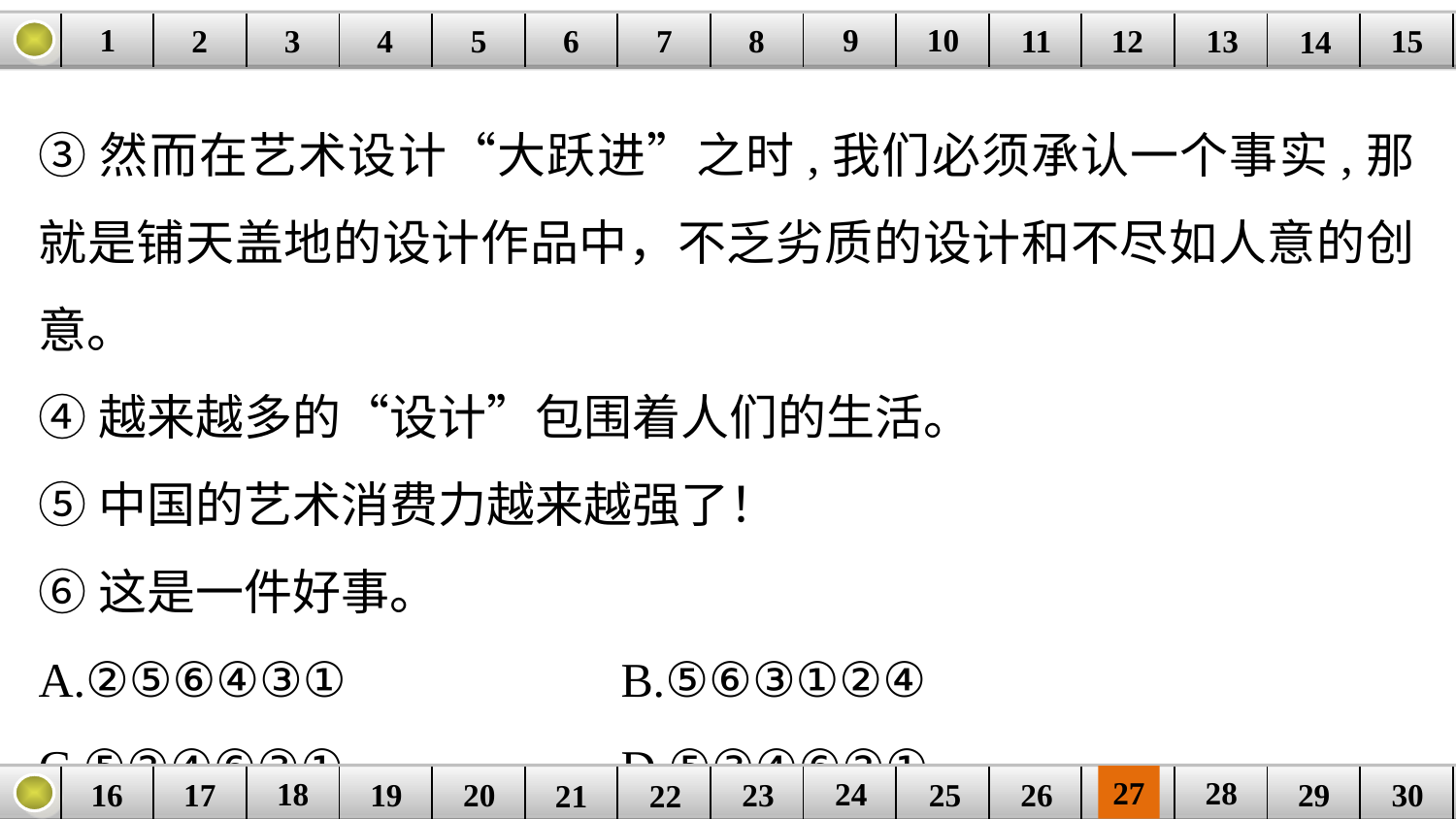

9
10
1
3
4
5
6
8
11
2
12
15
|  |  |  |  |  |  |  |  |  |  |  |  |  |  |  |
| --- | --- | --- | --- | --- | --- | --- | --- | --- | --- | --- | --- | --- | --- | --- |
7
13
14

③然而在艺术设计“大跃进”之时,我们必须承认一个事实,那就是铺天盖地的设计作品中，不乏劣质的设计和不尽如人意的创意。
④越来越多的“设计”包围着人们的生活。
⑤中国的艺术消费力越来越强了！
⑥这是一件好事。
A.②⑤⑥④③①  		B.⑤⑥③①②④
C.⑤②④⑥③①  		D.⑤③④⑥②①

27
28
18
24
16
25
26
30
|  |  |  |  |  |  |  |  |  |  |  |  |  |  |  |
| --- | --- | --- | --- | --- | --- | --- | --- | --- | --- | --- | --- | --- | --- | --- |
23
17
19
20
29
21
22